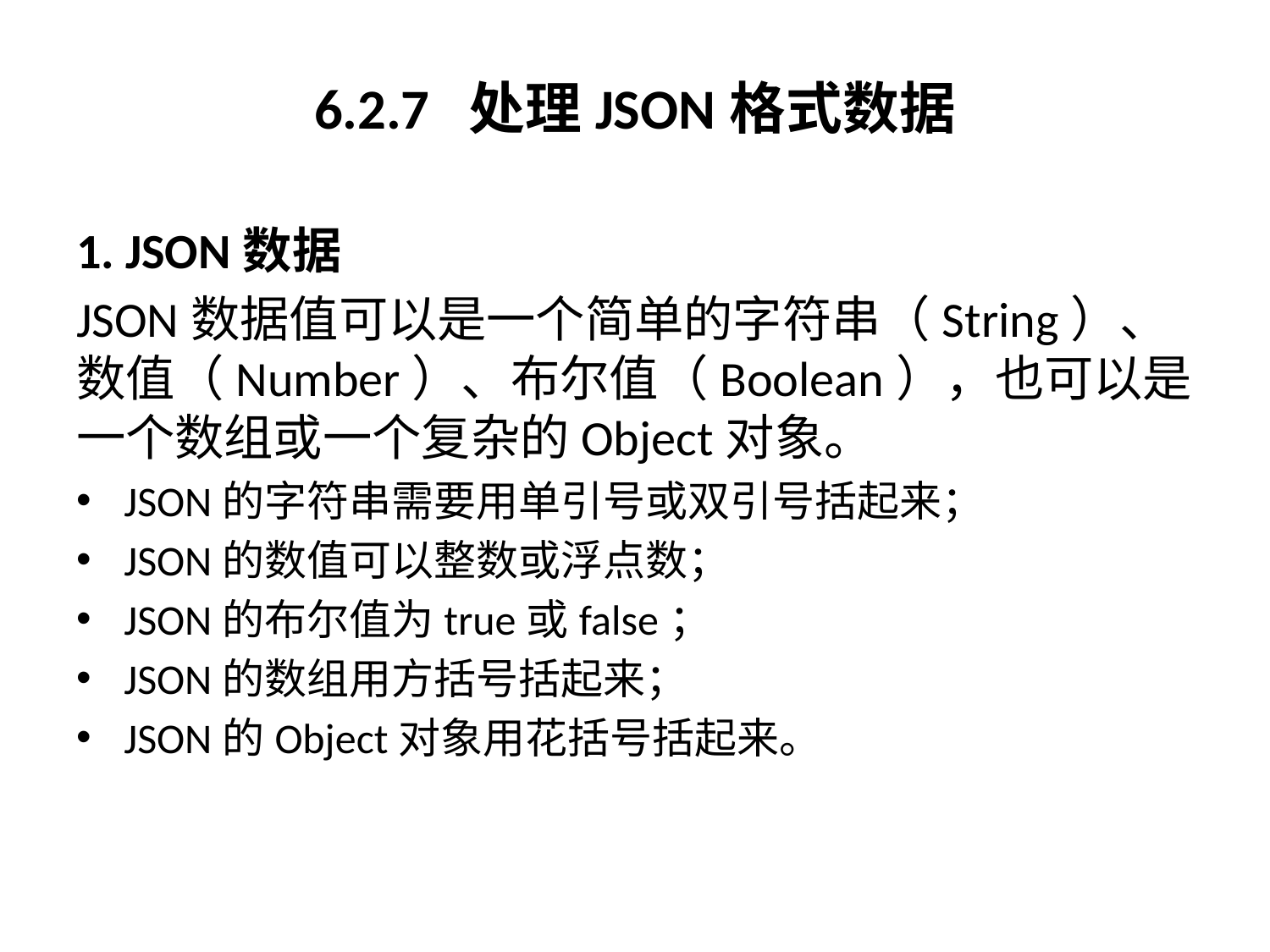

6.2.7  处理JSON格式数据

1. JSON数据
JSON数据值可以是一个简单的字符串（String）、数值（Number）、布尔值（Boolean），也可以是一个数组或一个复杂的Object对象。
JSON的字符串需要用单引号或双引号括起来；
JSON的数值可以整数或浮点数；
JSON的布尔值为true或false；
JSON的数组用方括号括起来；
JSON的Object对象用花括号括起来。